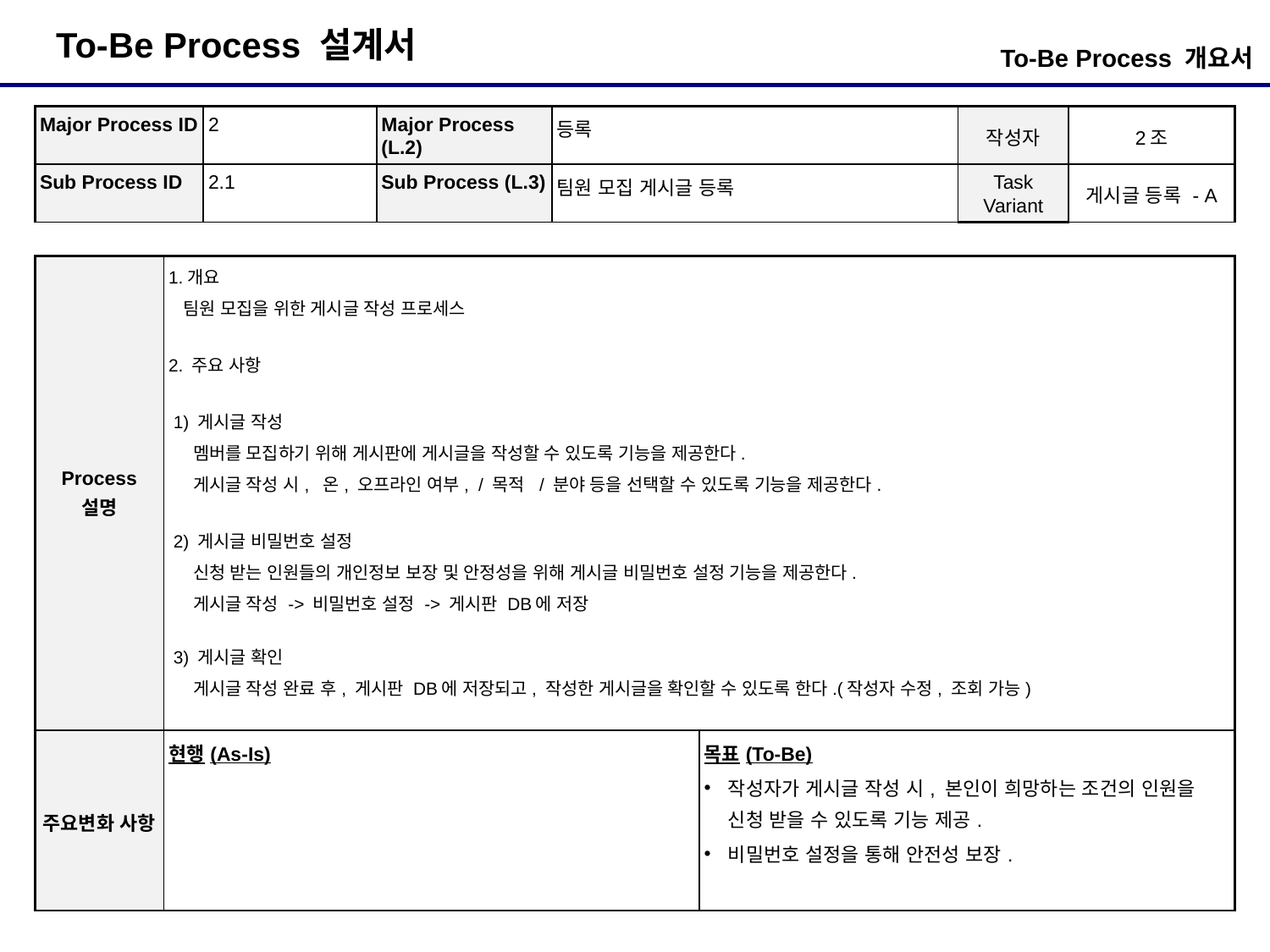

To-Be Process 개요서
| Major Process ID | 2 | Major Process (L.2) | 등록 | 작성자 | 2조 |
| --- | --- | --- | --- | --- | --- |
| Sub Process ID | 2.1 | Sub Process (L.3) | 팀원 모집 게시글 등록 | Task Variant | 게시글 등록 - A |
| Process 설명 | 1.개요 팀원 모집을 위한 게시글 작성 프로세스 2. 주요 사항 1) 게시글 작성 멤버를 모집하기 위해 게시판에 게시글을 작성할 수 있도록 기능을 제공한다. 게시글 작성 시, 온, 오프라인 여부, / 목적 / 분야 등을 선택할 수 있도록 기능을 제공한다. 2) 게시글 비밀번호 설정 신청 받는 인원들의 개인정보 보장 및 안정성을 위해 게시글 비밀번호 설정 기능을 제공한다. 게시글 작성 -> 비밀번호 설정 -> 게시판 DB에 저장 3) 게시글 확인 게시글 작성 완료 후, 게시판 DB에 저장되고, 작성한 게시글을 확인할 수 있도록 한다.(작성자 수정, 조회 가능) |  |
| --- | --- | --- |
| 주요변화 사항 | 현행(As-Is) | 목표(To-Be) 작성자가 게시글 작성 시, 본인이 희망하는 조건의 인원을 신청 받을 수 있도록 기능 제공. 비밀번호 설정을 통해 안전성 보장. |